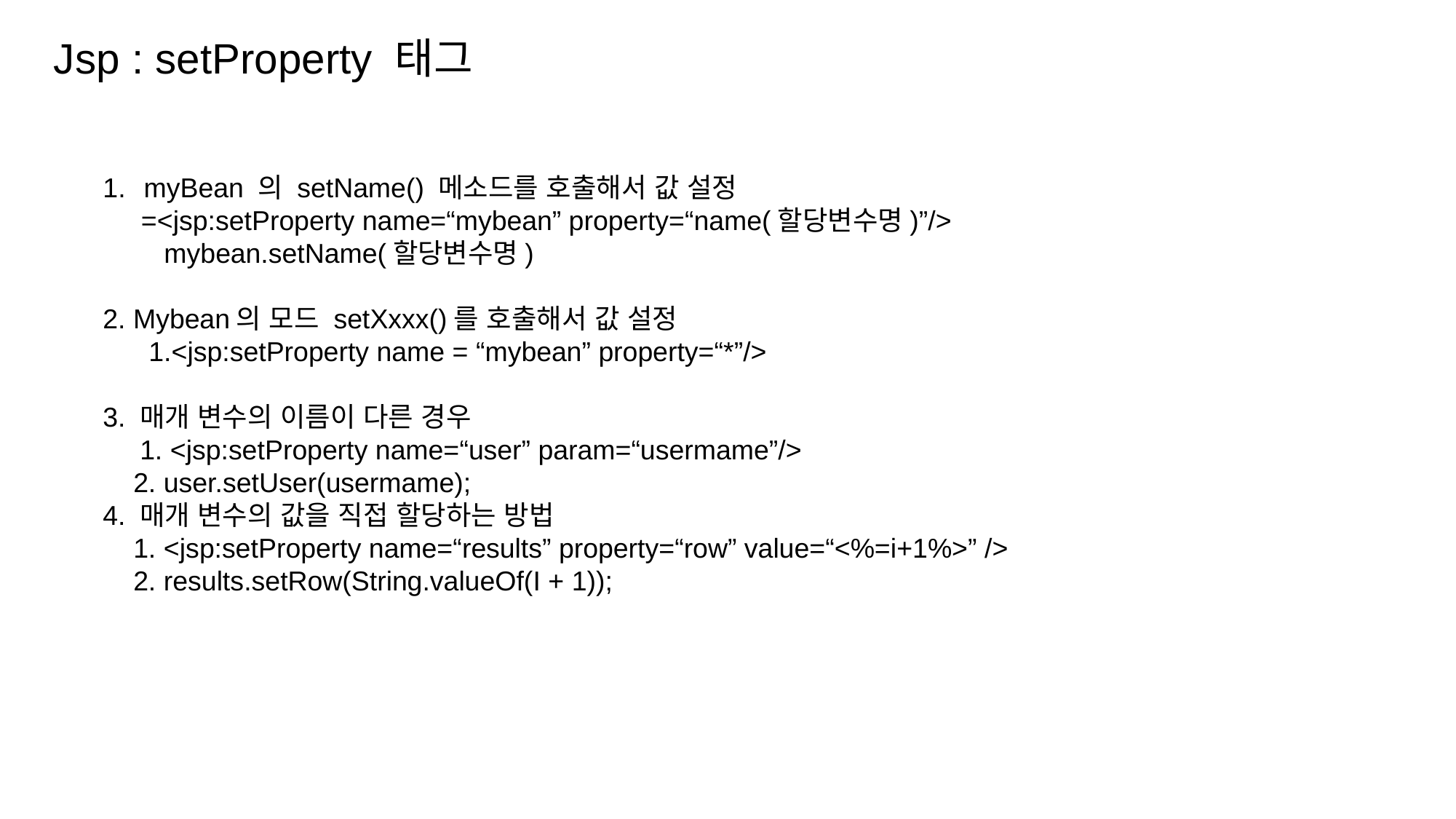

Jsp : setProperty 태그
myBean 의 setName() 메소드를 호출해서 값 설정
     =<jsp:setProperty name=“mybean” property=“name(할당변수명)”/>
        mybean.setName(할당변수명)

2. Mybean의 모드 setXxxx()를 호출해서 값 설정
      1.<jsp:setProperty name = “mybean” property=“*”/>

3. 매개 변수의 이름이 다른 경우
    1. <jsp:setProperty name=“user” param=“usermame”/>
    2. user.setUser(usermame);
4. 매개 변수의 값을 직접 할당하는 방법
    1. <jsp:setProperty name=“results” property=“row” value=“<%=i+1%>” />
    2. results.setRow(String.valueOf(I + 1));